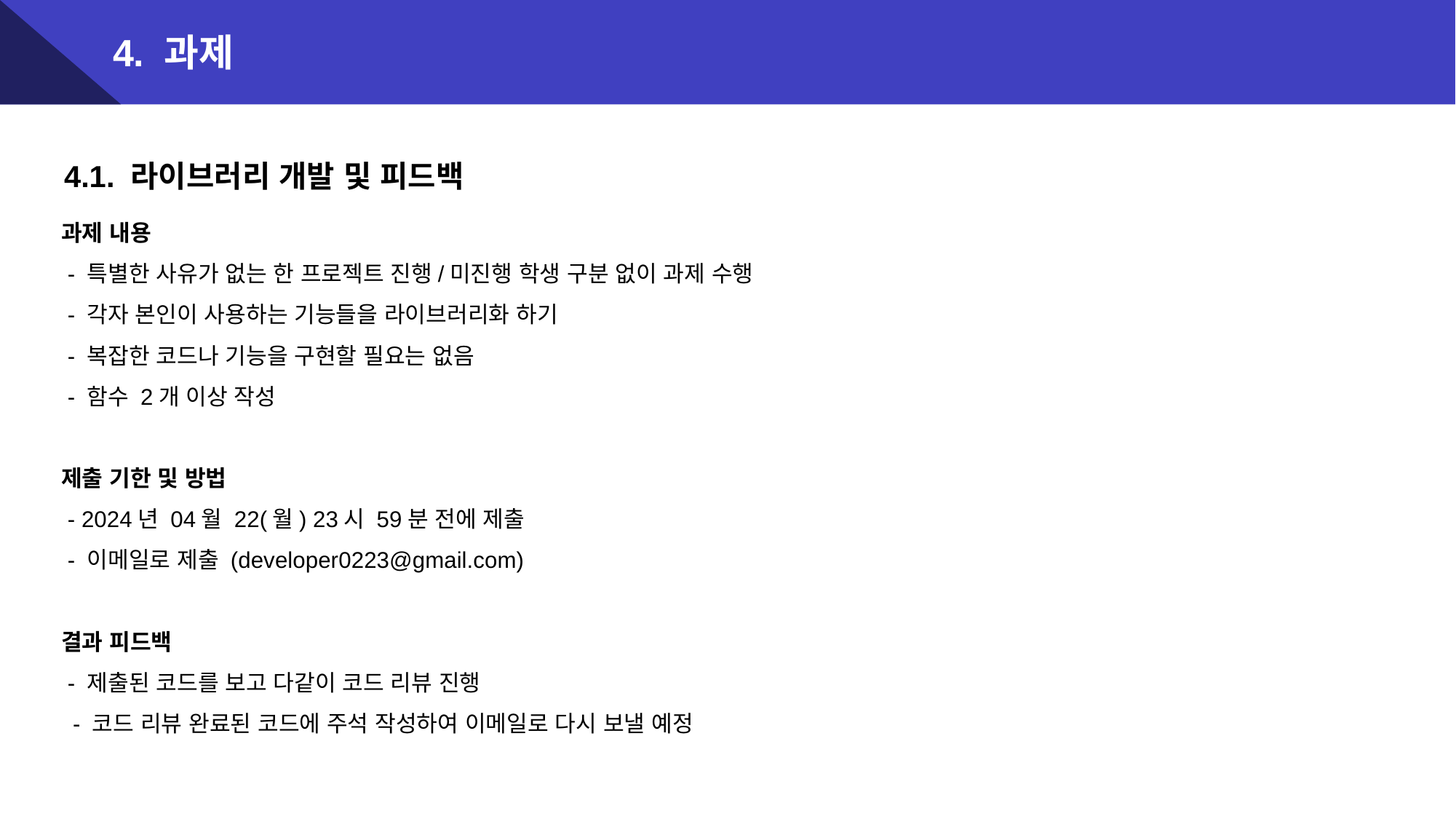

4. 과제
4.1. 라이브러리 개발 및 피드백
과제 내용
 - 특별한 사유가 없는 한 프로젝트 진행/미진행 학생 구분 없이 과제 수행
 - 각자 본인이 사용하는 기능들을 라이브러리화 하기
 - 복잡한 코드나 기능을 구현할 필요는 없음
 - 함수 2개 이상 작성

제출 기한 및 방법
 - 2024년 04월 22(월) 23시 59분 전에 제출
 - 이메일로 제출 (developer0223@gmail.com)
결과 피드백
 - 제출된 코드를 보고 다같이 코드 리뷰 진행
 - 코드 리뷰 완료된 코드에 주석 작성하여 이메일로 다시 보낼 예정